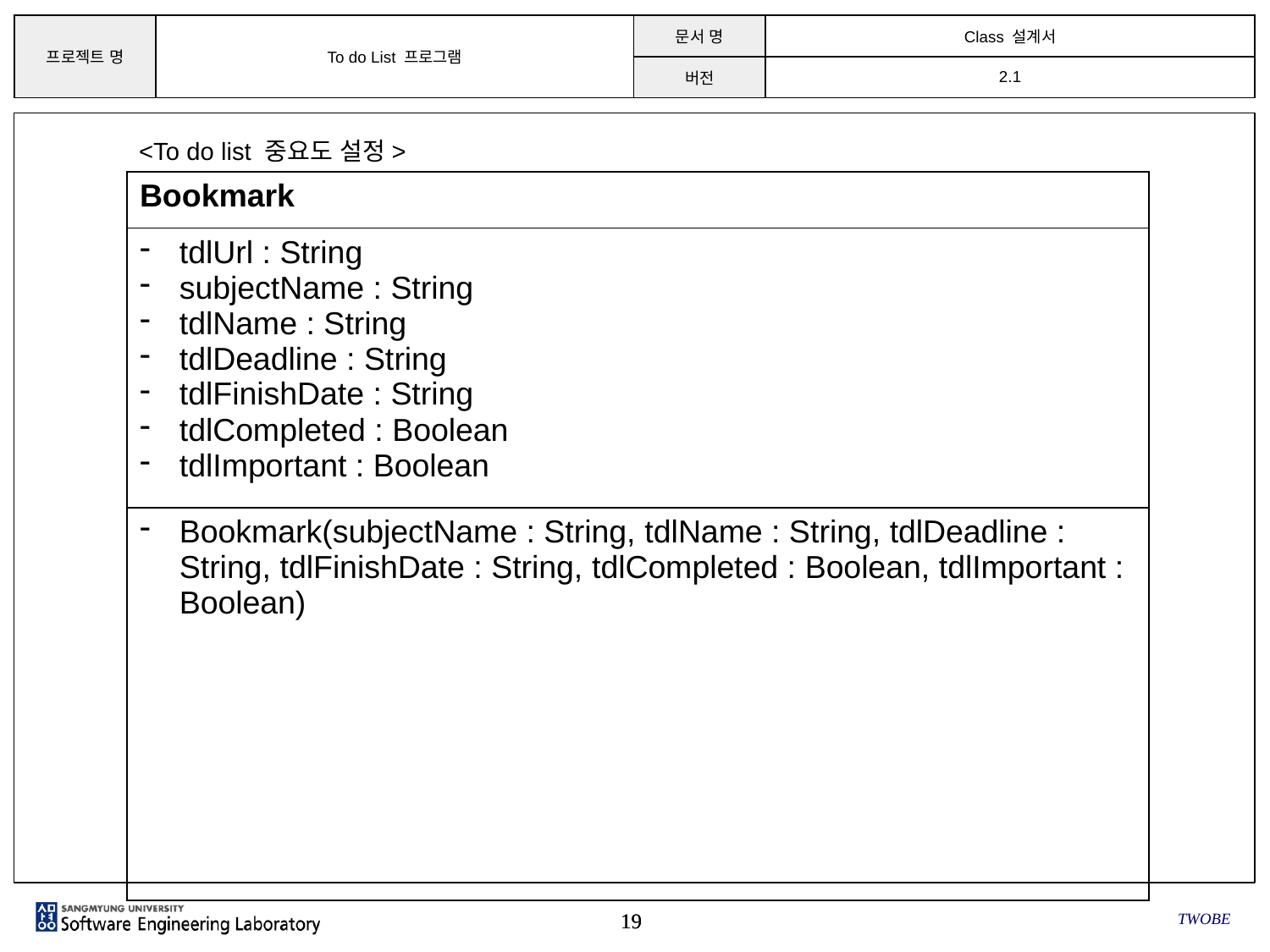

<To do list 중요도 설정>
| Bookmark |
| --- |
| tdlUrl : String subjectName : String tdlName : String tdlDeadline : String tdlFinishDate : String tdlCompleted : Boolean tdlImportant : Boolean |
| Bookmark(subjectName : String, tdlName : String, tdlDeadline : String, tdlFinishDate : String, tdlCompleted : Boolean, tdlImportant : Boolean) |
TWOBE